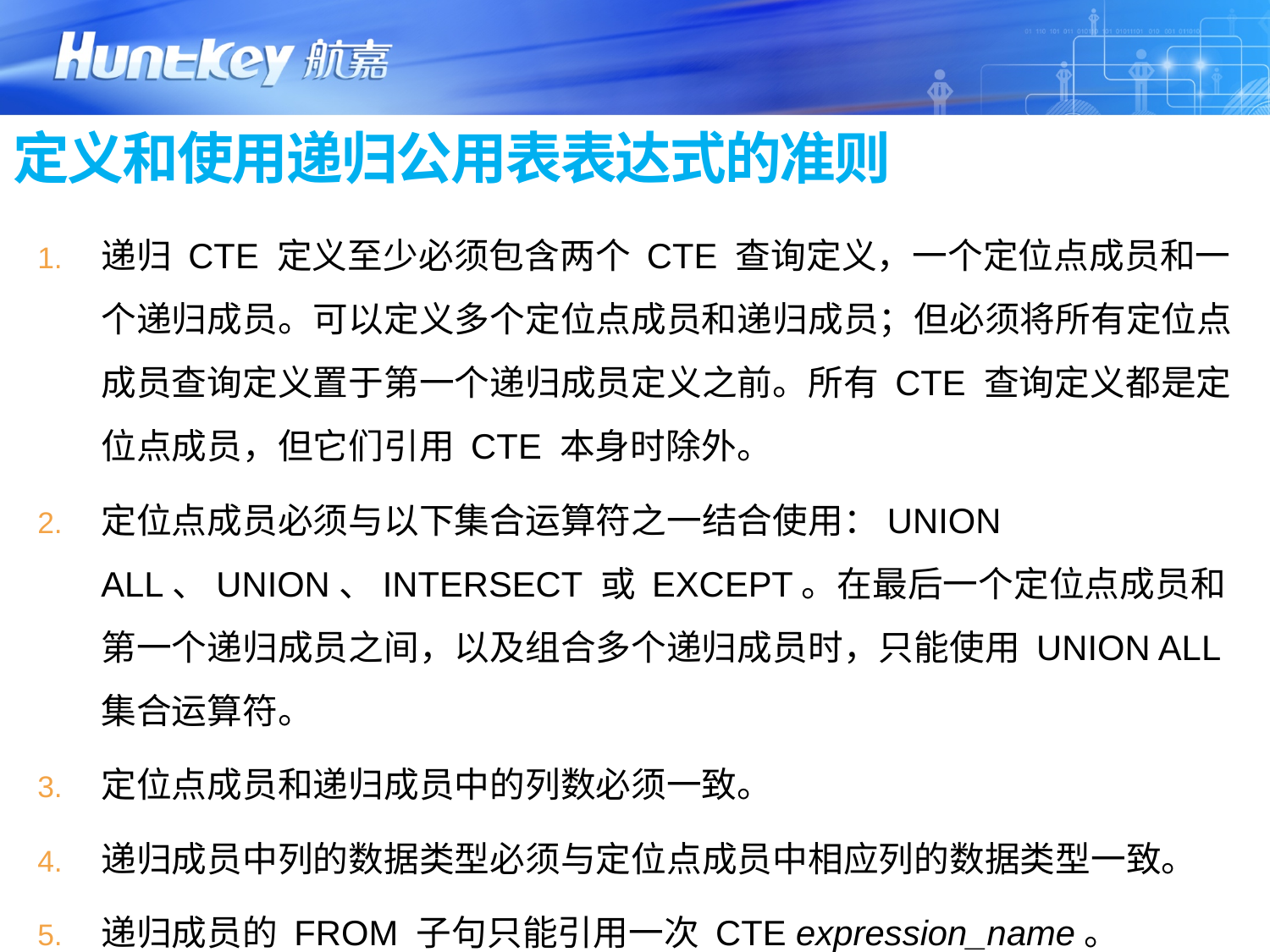

# 定义和使用递归公用表表达式的准则
递归 CTE 定义至少必须包含两个 CTE 查询定义，一个定位点成员和一个递归成员。可以定义多个定位点成员和递归成员；但必须将所有定位点成员查询定义置于第一个递归成员定义之前。所有 CTE 查询定义都是定位点成员，但它们引用 CTE 本身时除外。
定位点成员必须与以下集合运算符之一结合使用：UNION ALL、UNION、INTERSECT 或 EXCEPT。在最后一个定位点成员和第一个递归成员之间，以及组合多个递归成员时，只能使用 UNION ALL 集合运算符。
定位点成员和递归成员中的列数必须一致。
递归成员中列的数据类型必须与定位点成员中相应列的数据类型一致。
递归成员的 FROM 子句只能引用一次 CTE expression_name。